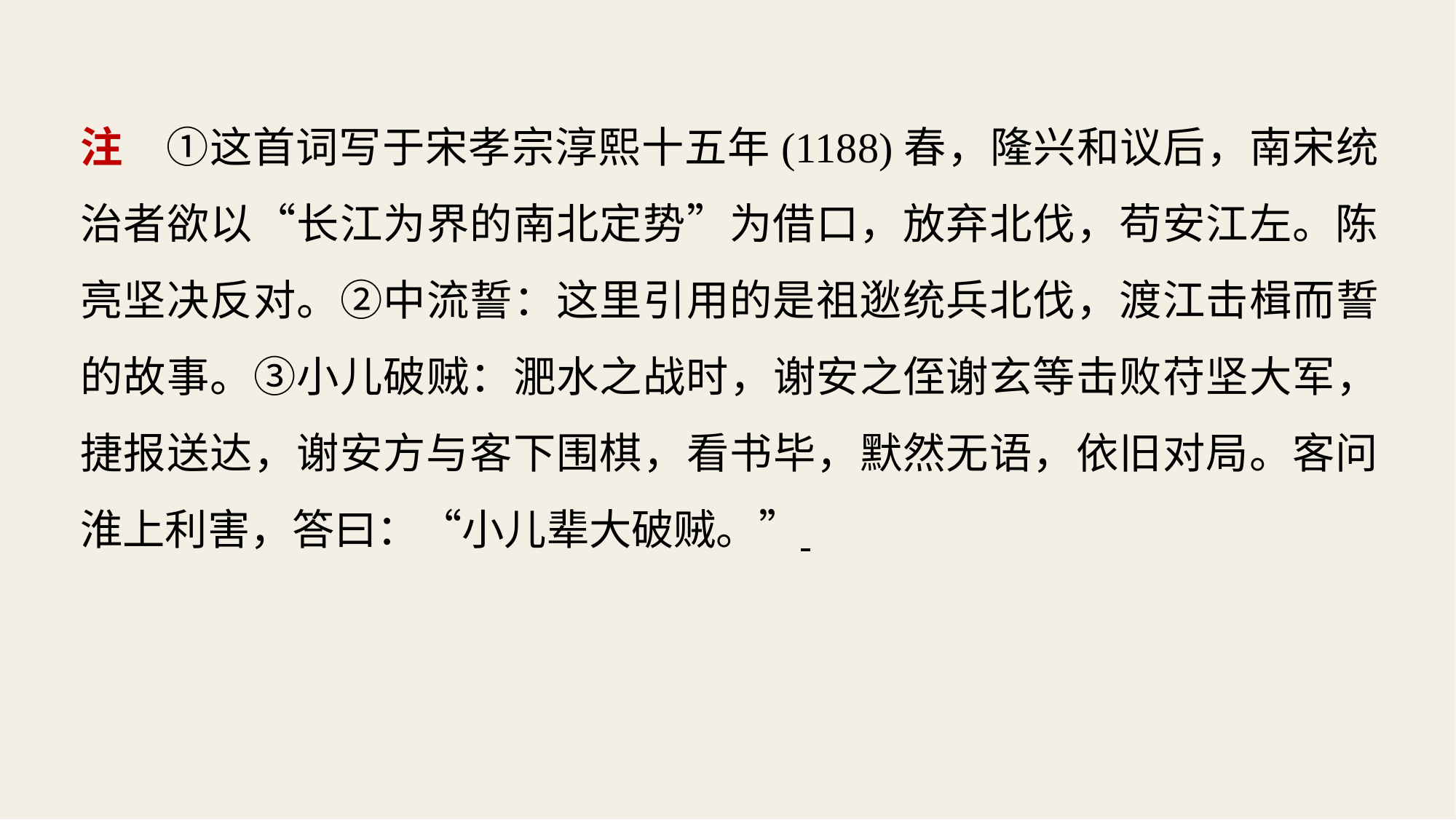

注　①这首词写于宋孝宗淳熙十五年(1188)春，隆兴和议后，南宋统治者欲以“长江为界的南北定势”为借口，放弃北伐，苟安江左。陈亮坚决反对。②中流誓：这里引用的是祖逖统兵北伐，渡江击楫而誓的故事。③小儿破贼：淝水之战时，谢安之侄谢玄等击败苻坚大军，捷报送达，谢安方与客下围棋，看书毕，默然无语，依旧对局。客问淮上利害，答曰：“小儿辈大破贼。”